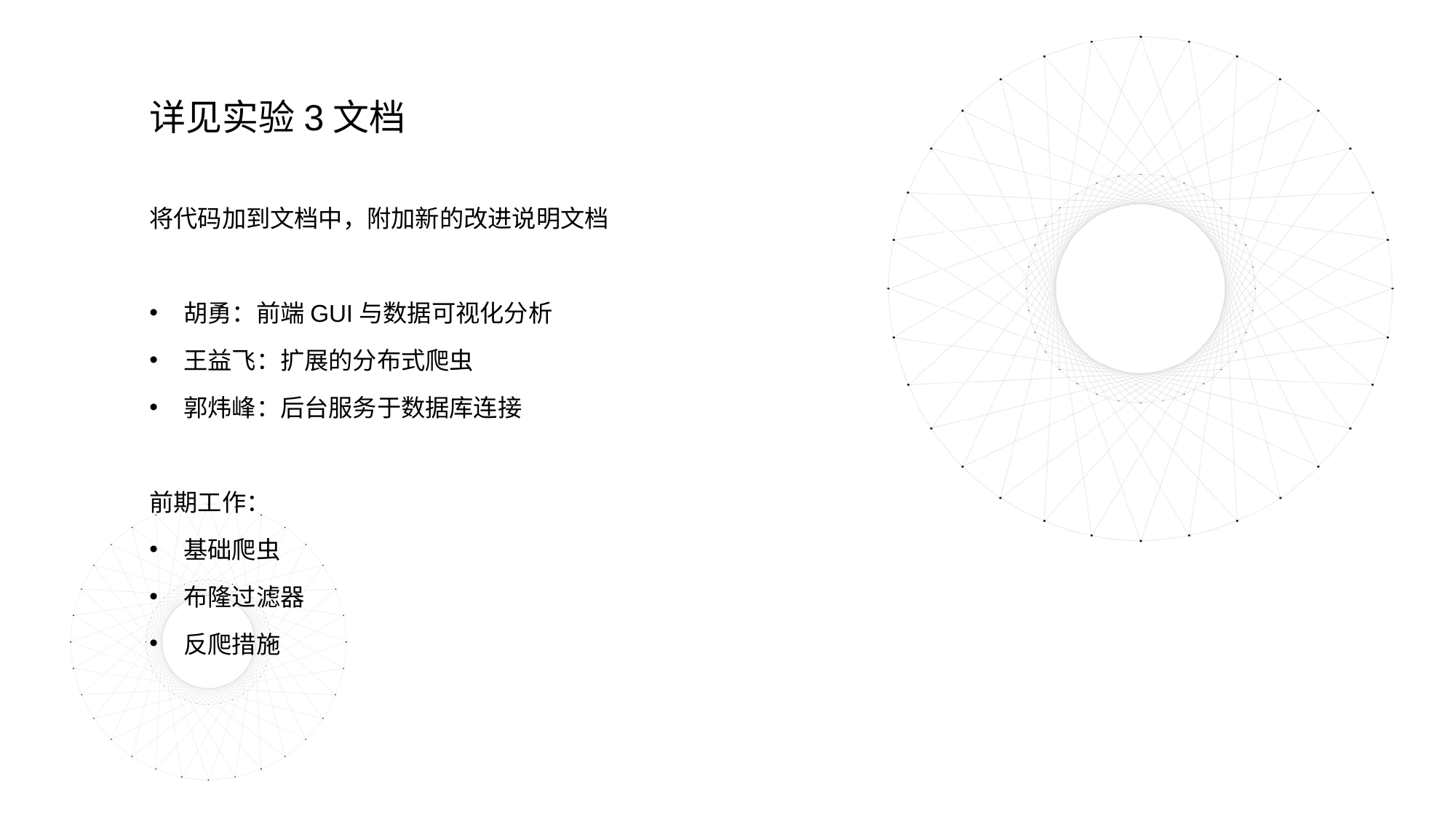

详见实验3文档
将代码加到文档中，附加新的改进说明文档

胡勇：前端GUI与数据可视化分析
王益飞：扩展的分布式爬虫
郭炜峰：后台服务于数据库连接

前期工作：
基础爬虫
布隆过滤器
反爬措施